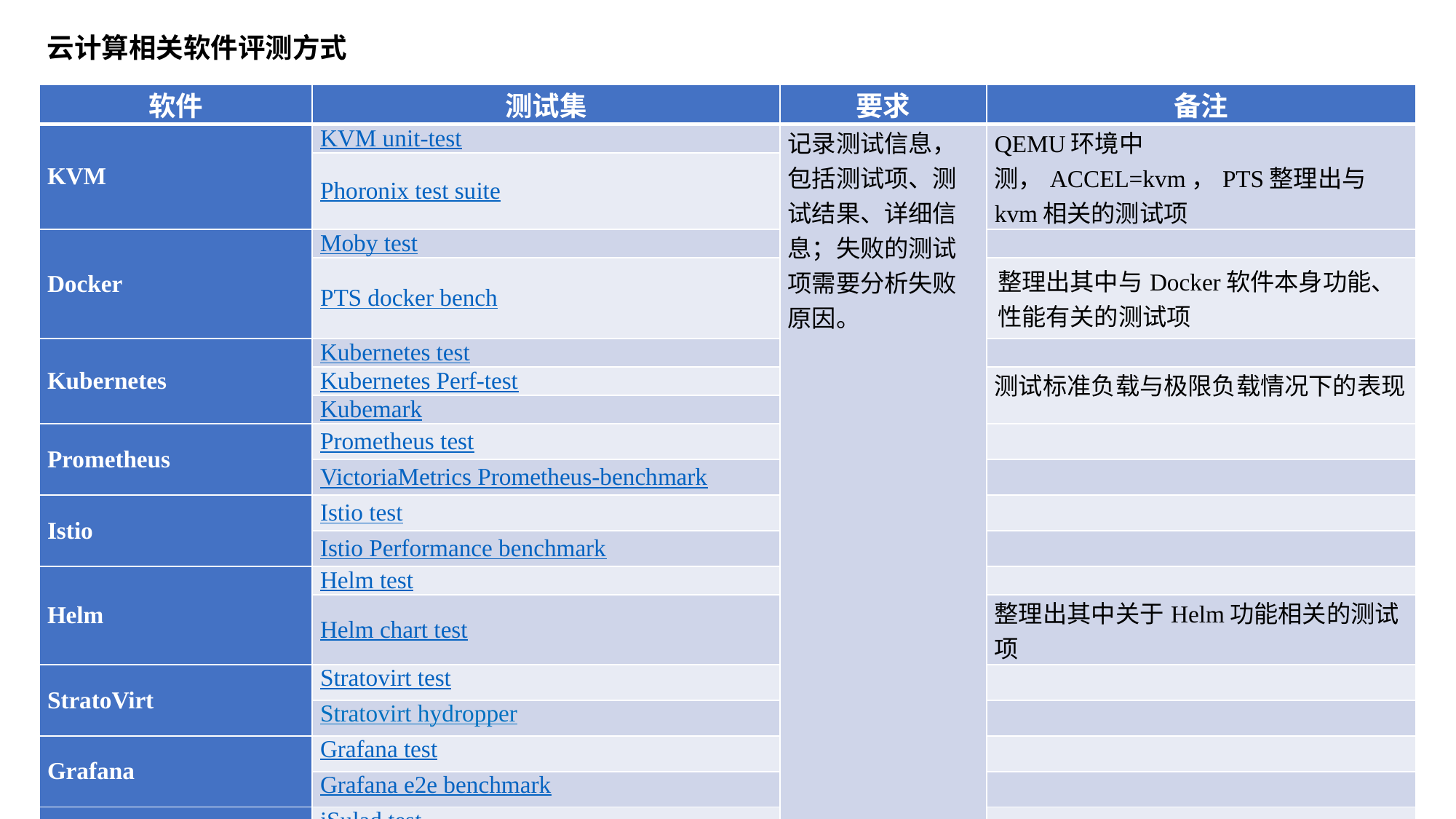

云计算相关软件评测方式
| 软件 | 测试集 | 要求 | 备注 |
| --- | --- | --- | --- |
| KVM | KVM unit-test | 记录测试信息，包括测试项、测试结果、详细信息；失败的测试项需要分析失败原因。 | QEMU环境中测，ACCEL=kvm，PTS整理出与kvm相关的测试项 |
|  | Phoronix test suite |  |  |
| Docker | Moby test |  |  |
|  | PTS docker bench |  | 整理出其中与Docker软件本身功能、性能有关的测试项 |
| Kubernetes | Kubernetes test |  |  |
|  | Kubernetes Perf-test |  | 测试标准负载与极限负载情况下的表现 |
|  | Kubemark |  |  |
| Prometheus | Prometheus test |  |  |
|  | VictoriaMetrics Prometheus-benchmark |  |  |
| Istio | Istio test |  |  |
|  | Istio Performance benchmark |  |  |
| Helm | Helm test |  |  |
|  | Helm chart test |  | 整理出其中关于Helm功能相关的测试项 |
| StratoVirt | Stratovirt test |  |  |
|  | Stratovirt hydropper |  |  |
| Grafana | Grafana test |  |  |
|  | Grafana e2e benchmark |  |  |
| iSulad | iSulad test |  |  |
|  | iSulad benchmark |  |  |